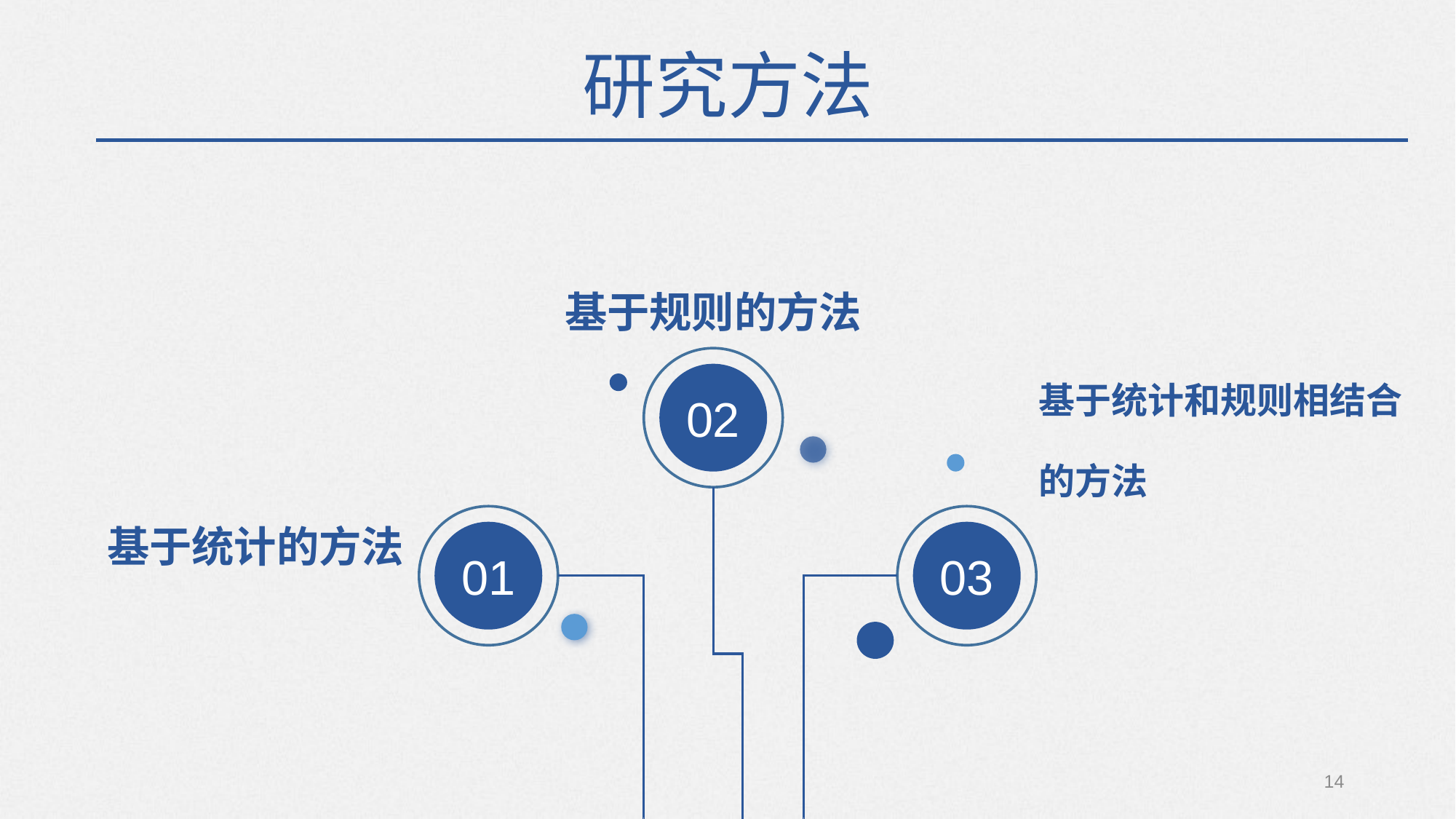

研究方法
基于规则的方法
02
02
01
03
01
03
基于统计和规则相结合
的方法

基于统计的方法

14